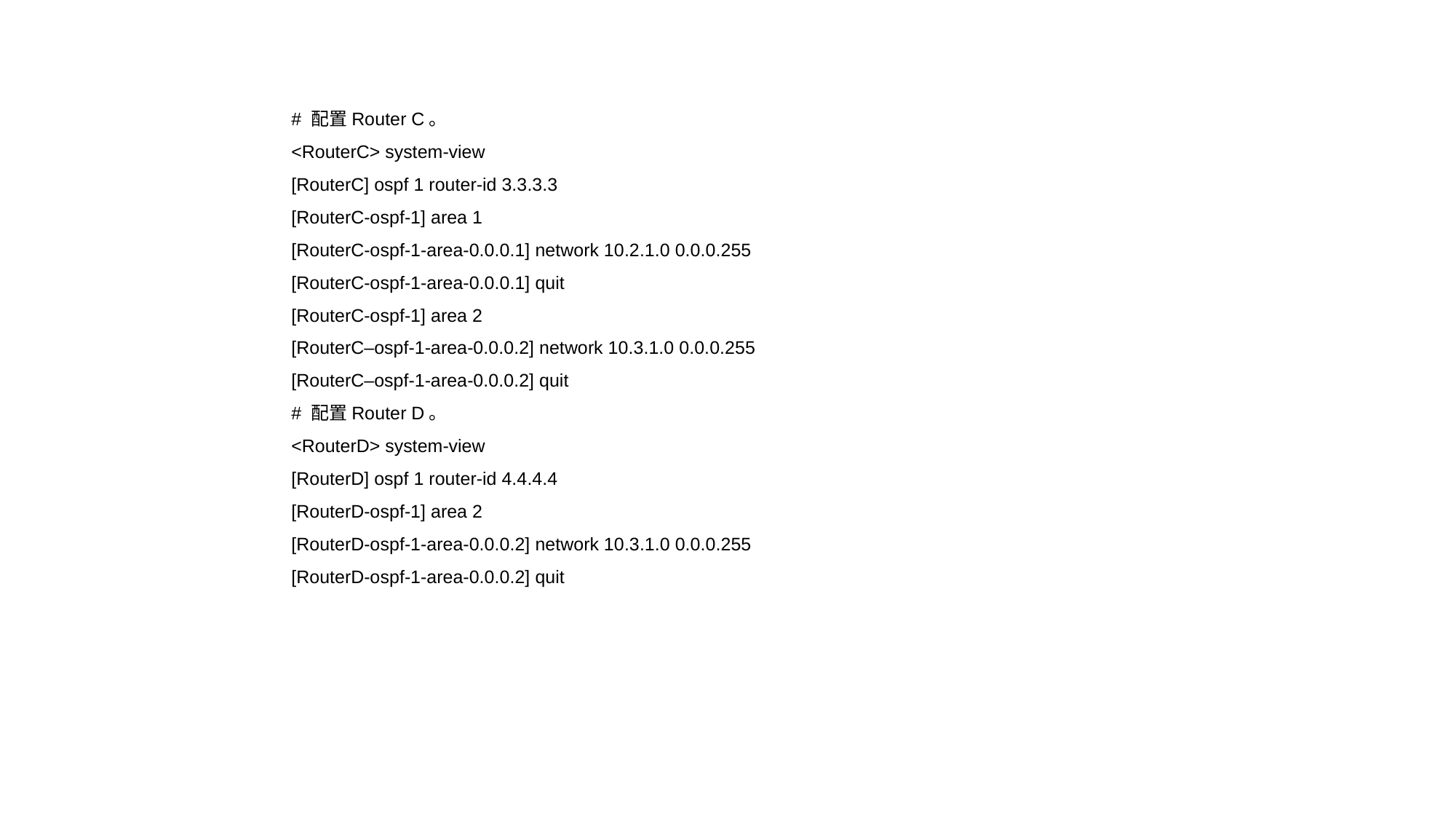

# 配置Router C。
<RouterC> system-view
[RouterC] ospf 1 router-id 3.3.3.3
[RouterC-ospf-1] area 1
[RouterC-ospf-1-area-0.0.0.1] network 10.2.1.0 0.0.0.255
[RouterC-ospf-1-area-0.0.0.1] quit
[RouterC-ospf-1] area 2
[RouterC–ospf-1-area-0.0.0.2] network 10.3.1.0 0.0.0.255
[RouterC–ospf-1-area-0.0.0.2] quit
# 配置Router D。
<RouterD> system-view
[RouterD] ospf 1 router-id 4.4.4.4
[RouterD-ospf-1] area 2
[RouterD-ospf-1-area-0.0.0.2] network 10.3.1.0 0.0.0.255
[RouterD-ospf-1-area-0.0.0.2] quit